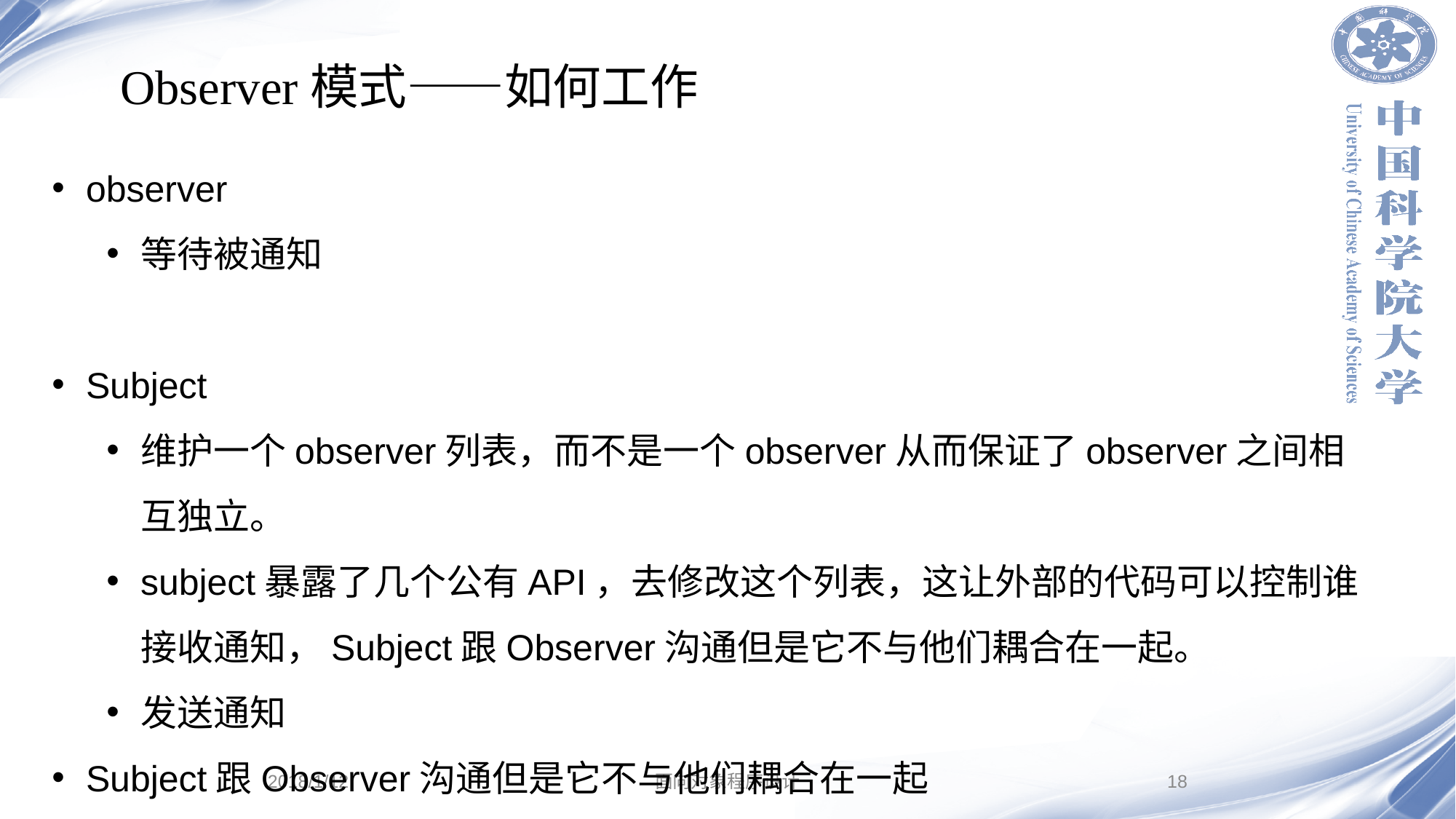

Observer模式——如何工作
observer
等待被通知

Subject
维护一个observer列表，而不是一个observer从而保证了observer之间相互独立。
subject暴露了几个公有API，去修改这个列表，这让外部的代码可以控制谁接收通知，Subject跟Observer沟通但是它不与他们耦合在一起。
发送通知
Subject跟Observer沟通但是它不与他们耦合在一起

2018/1/12
面向对象程序设计
18